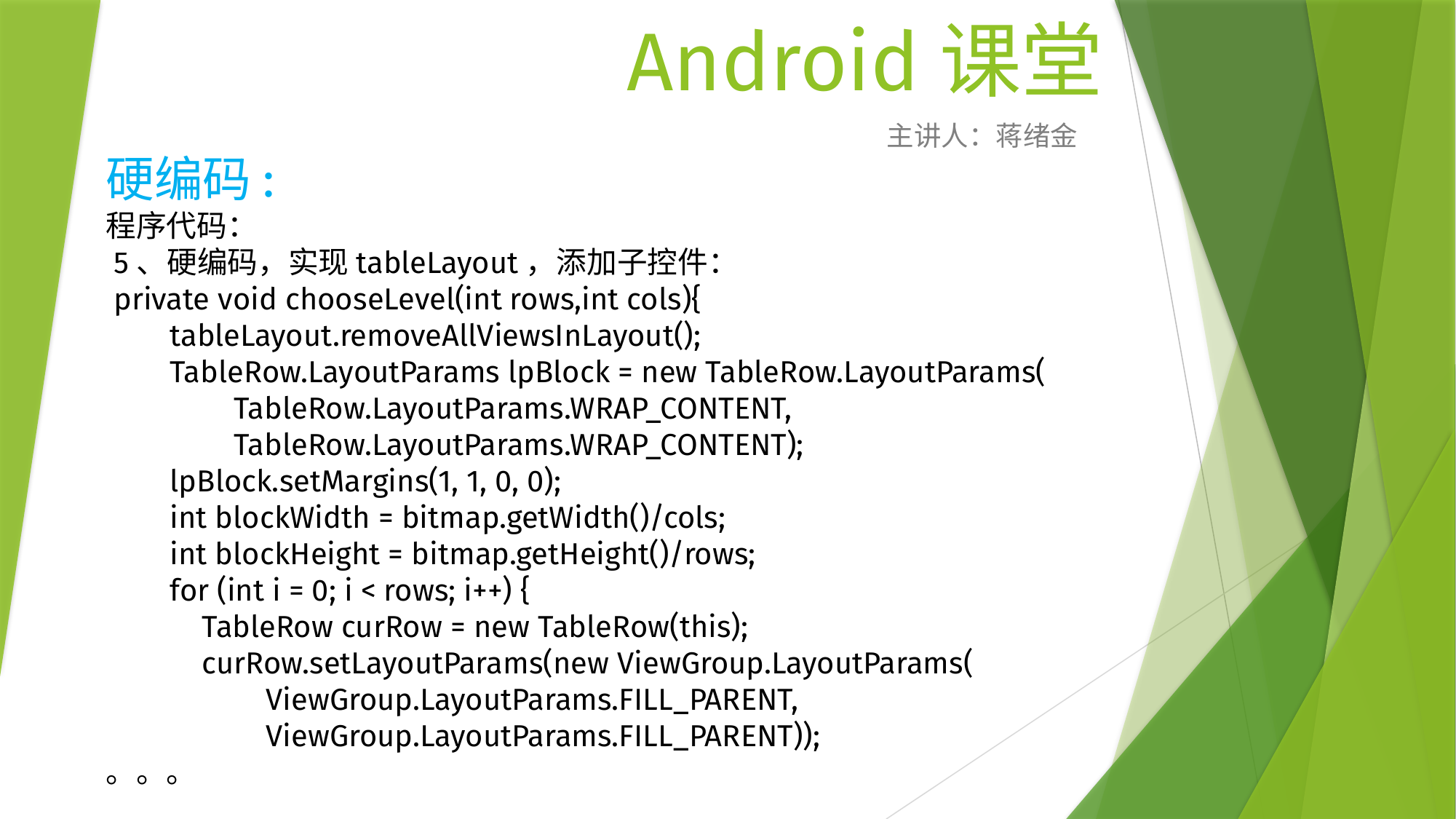

# Android课堂
主讲人：蒋绪金
硬编码:
程序代码：
 5、硬编码，实现tableLayout，添加子控件：
 private void chooseLevel(int rows,int cols){
        tableLayout.removeAllViewsInLayout();
        TableRow.LayoutParams lpBlock = new TableRow.LayoutParams(
                TableRow.LayoutParams.WRAP_CONTENT,
                TableRow.LayoutParams.WRAP_CONTENT);
        lpBlock.setMargins(1, 1, 0, 0);
        int blockWidth = bitmap.getWidth()/cols;
        int blockHeight = bitmap.getHeight()/rows;
        for (int i = 0; i < rows; i++) {
            TableRow curRow = new TableRow(this);
            curRow.setLayoutParams(new ViewGroup.LayoutParams(
                    ViewGroup.LayoutParams.FILL_PARENT,
                    ViewGroup.LayoutParams.FILL_PARENT));
。。。